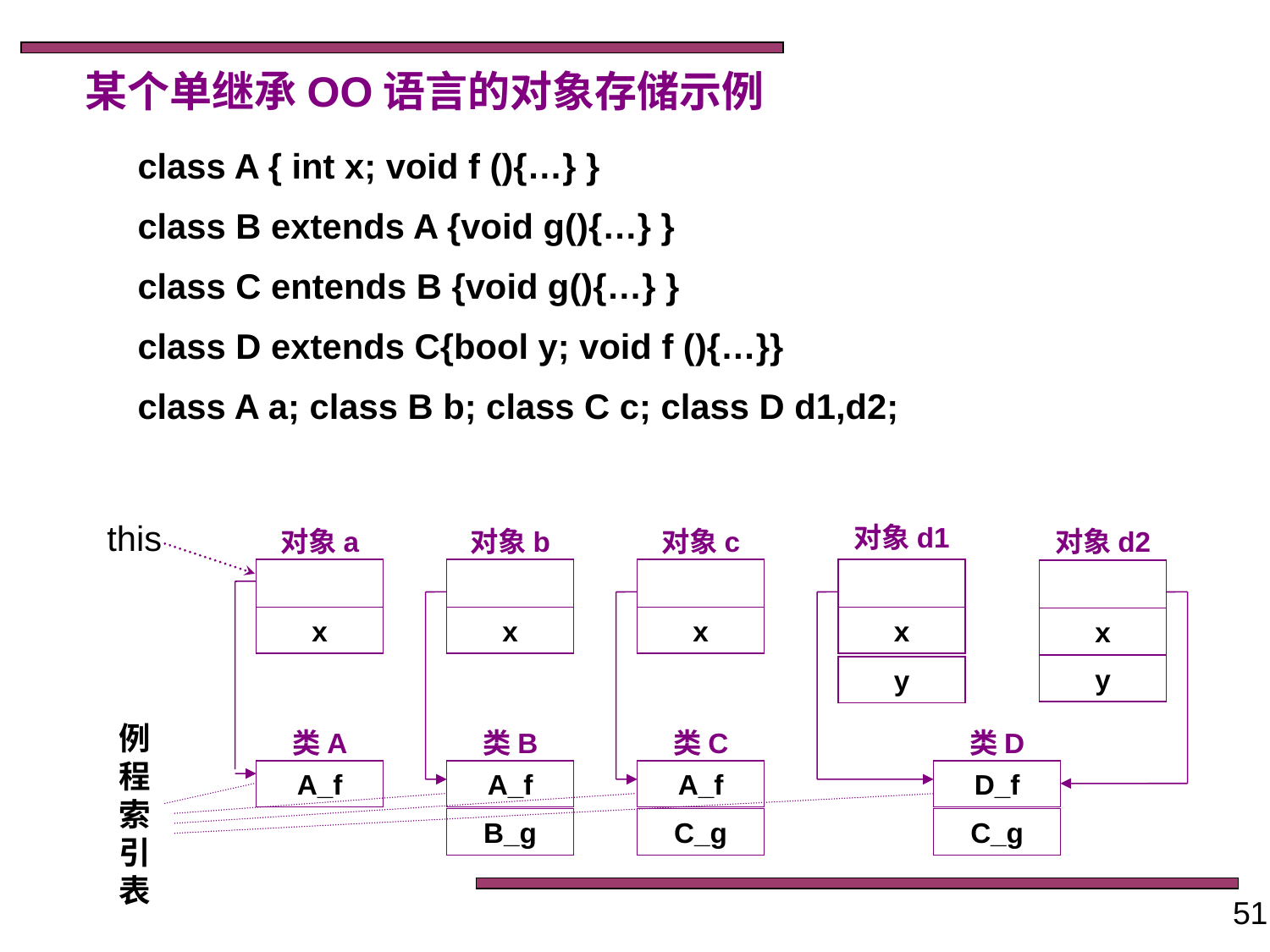

某个单继承OO语言的对象存储示例
 class A { int x; void f (){…} }
 class B extends A {void g(){…} }
 class C entends B {void g(){…} }
 class D extends C{bool y; void f (){…}}
 class A a; class B b; class C c; class D d1,d2;
this
对象d1
对象a
对象b
对象c
对象d2

x
x
x
x
x
y
y
例
程
索
引
表
类A
类B
类C
类D
A_f
A_f
A_f
D_f

B_g
C_g
C_g
51